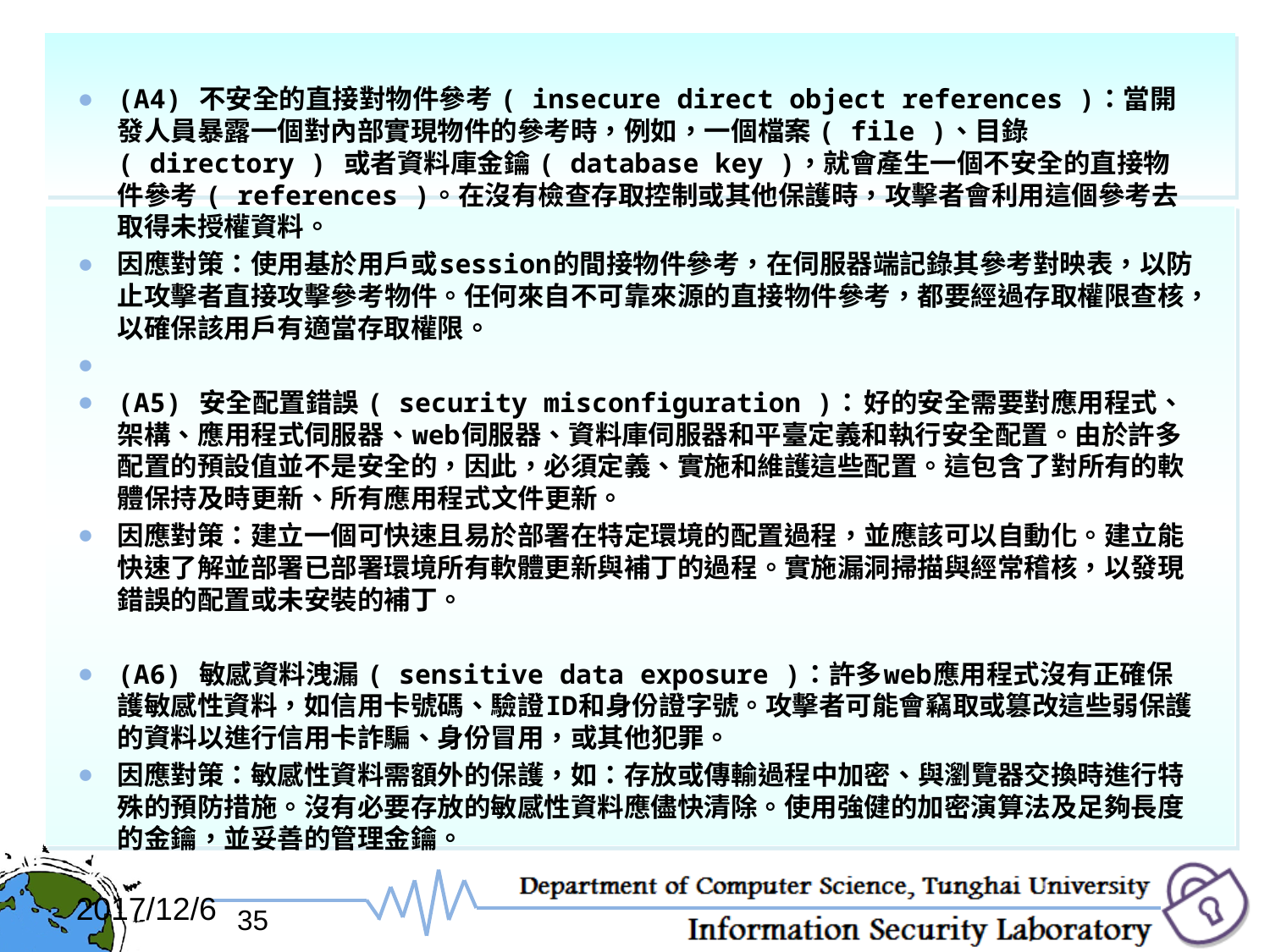

(A4) 不安全的直接對物件參考 ( insecure direct object references )：當開發人員暴露一個對內部實現物件的參考時，例如，一個檔案 ( file )、目錄 ( directory ) 或者資料庫金鑰 ( database key )，就會產生一個不安全的直接物件參考 ( references )。在沒有檢查存取控制或其他保護時，攻擊者會利用這個參考去取得未授權資料。
因應對策：使用基於用戶或session的間接物件參考，在伺服器端記錄其參考對映表，以防止攻擊者直接攻擊參考物件。任何來自不可靠來源的直接物件參考，都要經過存取權限查核，以確保該用戶有適當存取權限。

(A5) 安全配置錯誤 ( security misconfiguration )： 好的安全需要對應用程式、架構、應用程式伺服器、web伺服器、資料庫伺服器和平臺定義和執行安全配置。由於許多配置的預設值並不是安全的，因此，必須定義、實施和維護這些配置。這包含了對所有的軟體保持及時更新、所有應用程式文件更新。
因應對策：建立一個可快速且易於部署在特定環境的配置過程，並應該可以自動化。建立能快速了解並部署已部署環境所有軟體更新與補丁的過程。實施漏洞掃描與經常稽核，以發現錯誤的配置或未安裝的補丁。

(A6) 敏感資料洩漏 ( sensitive data exposure )：許多web應用程式沒有正確保護敏感性資料，如信用卡號碼、驗證ID和身份證字號。攻擊者可能會竊取或篡改這些弱保護的資料以進行信用卡詐騙、身份冒用，或其他犯罪。
因應對策：敏感性資料需額外的保護，如：存放或傳輸過程中加密、與瀏覽器交換時進行特殊的預防措施。沒有必要存放的敏感性資料應儘快清除。使用強健的加密演算法及足夠長度的金鑰，並妥善的管理金鑰。

2017/12/6
35